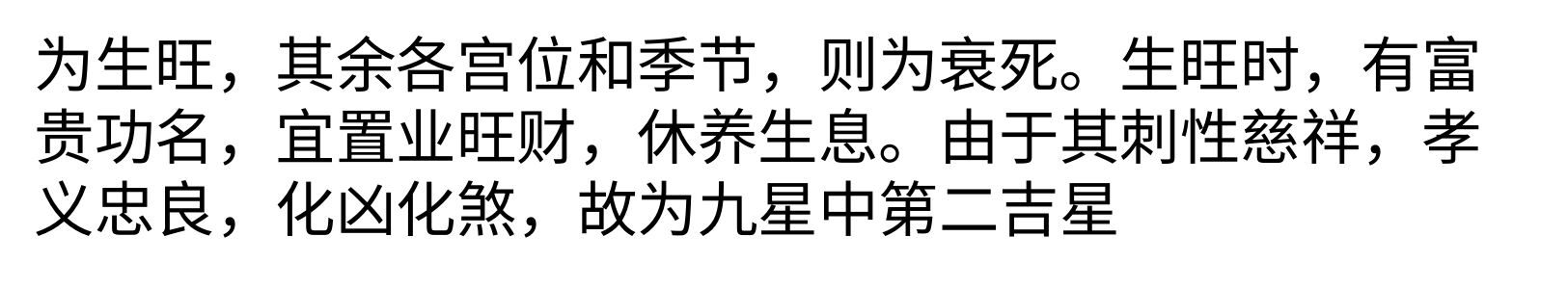

为生旺，其余各宫位和季节，则为衰死。生旺时，有富贵功名，宜置业旺财，休养生息。由于其刺性慈祥，孝义忠良，化凶化煞，故为九星中第二吉星